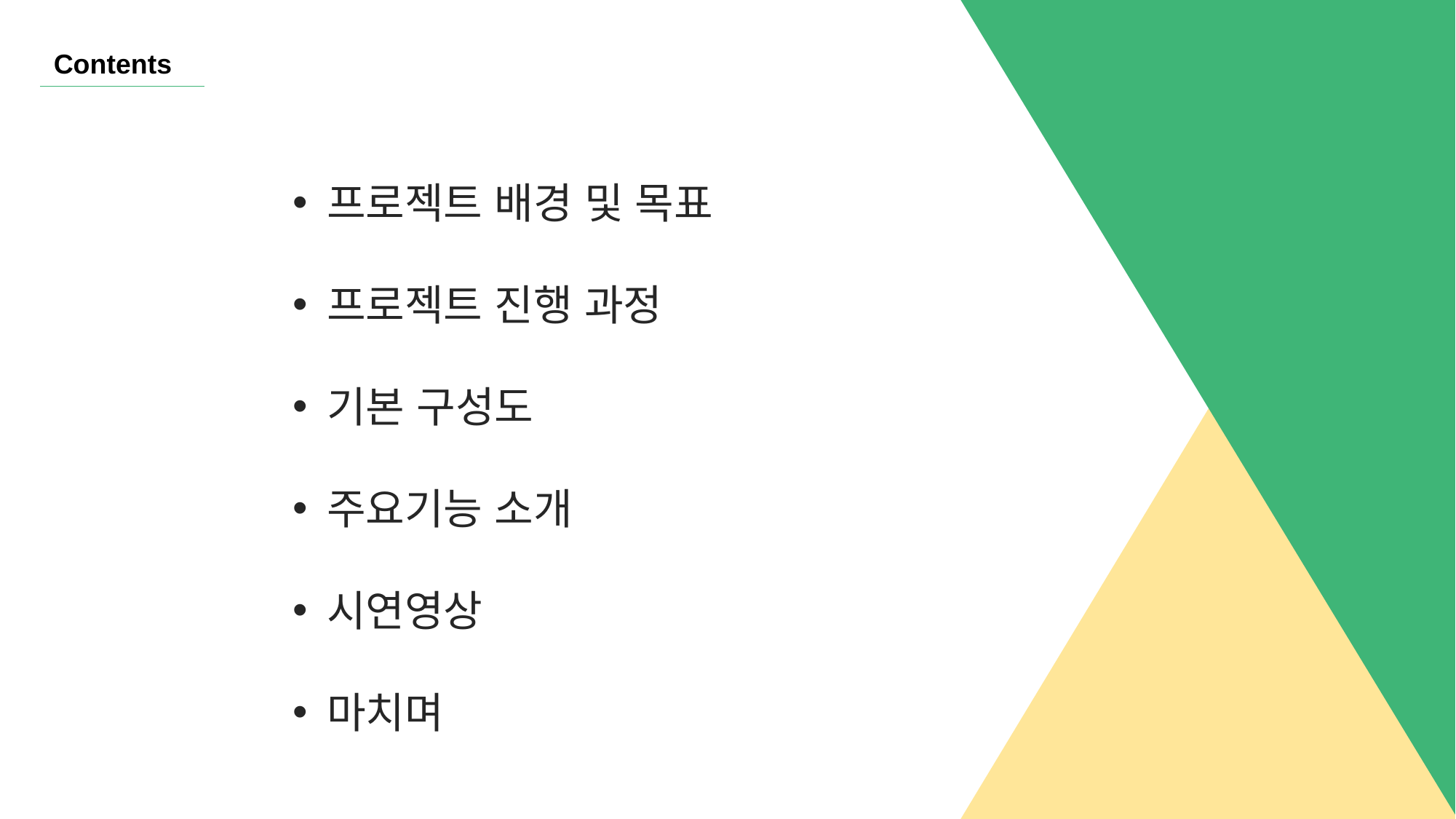

Contents
프로젝트 배경 및 목표

프로젝트 진행 과정

기본 구성도

주요기능 소개

시연영상

마치며